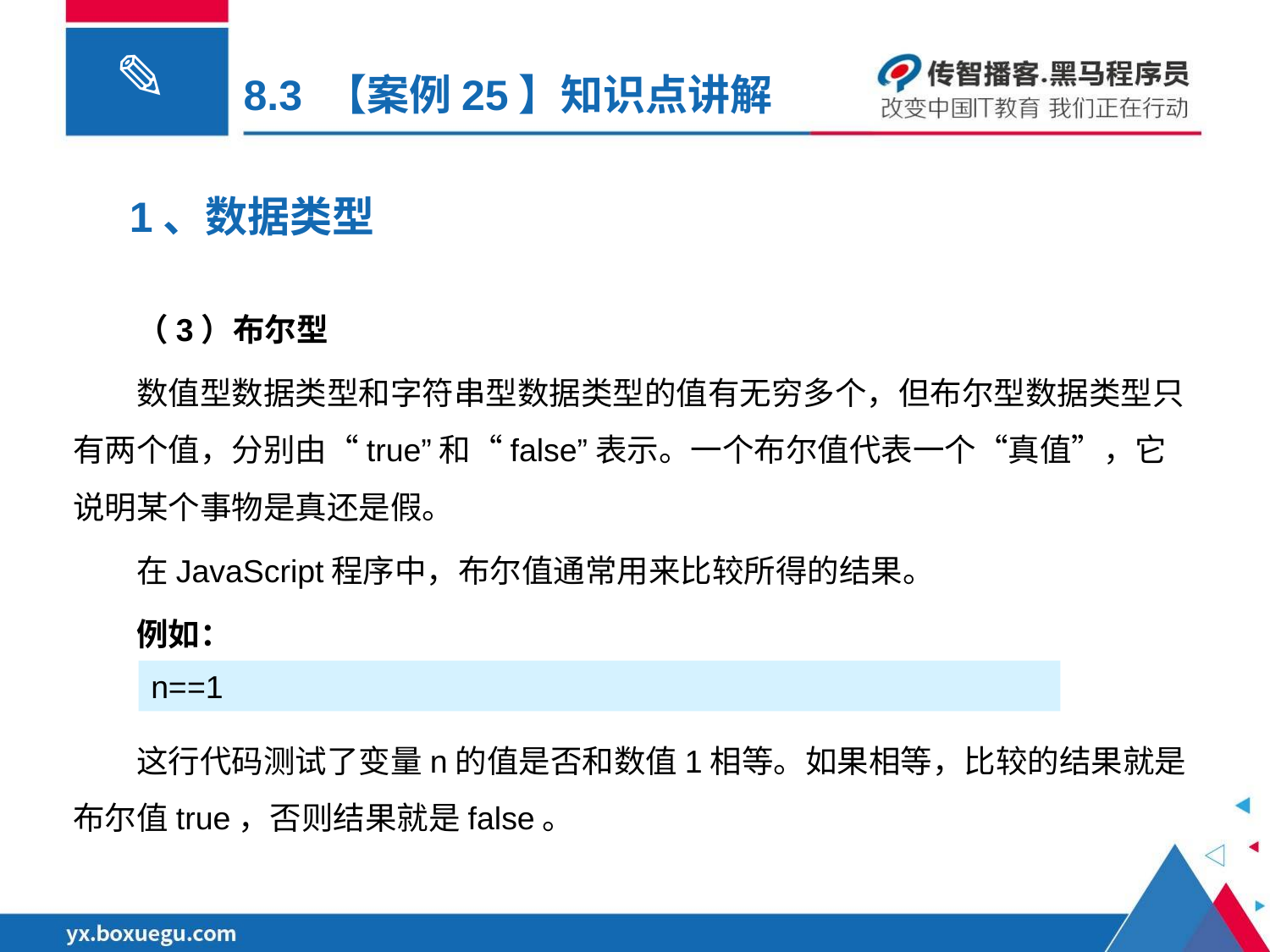

# 8.3 【案例25】知识点讲解
1、数据类型
（3）布尔型
数值型数据类型和字符串型数据类型的值有无穷多个，但布尔型数据类型只有两个值，分别由“true”和“false”表示。一个布尔值代表一个“真值”，它说明某个事物是真还是假。
在JavaScript程序中，布尔值通常用来比较所得的结果。
例如：

这行代码测试了变量n的值是否和数值1相等。如果相等，比较的结果就是布尔值true，否则结果就是false。
n==1